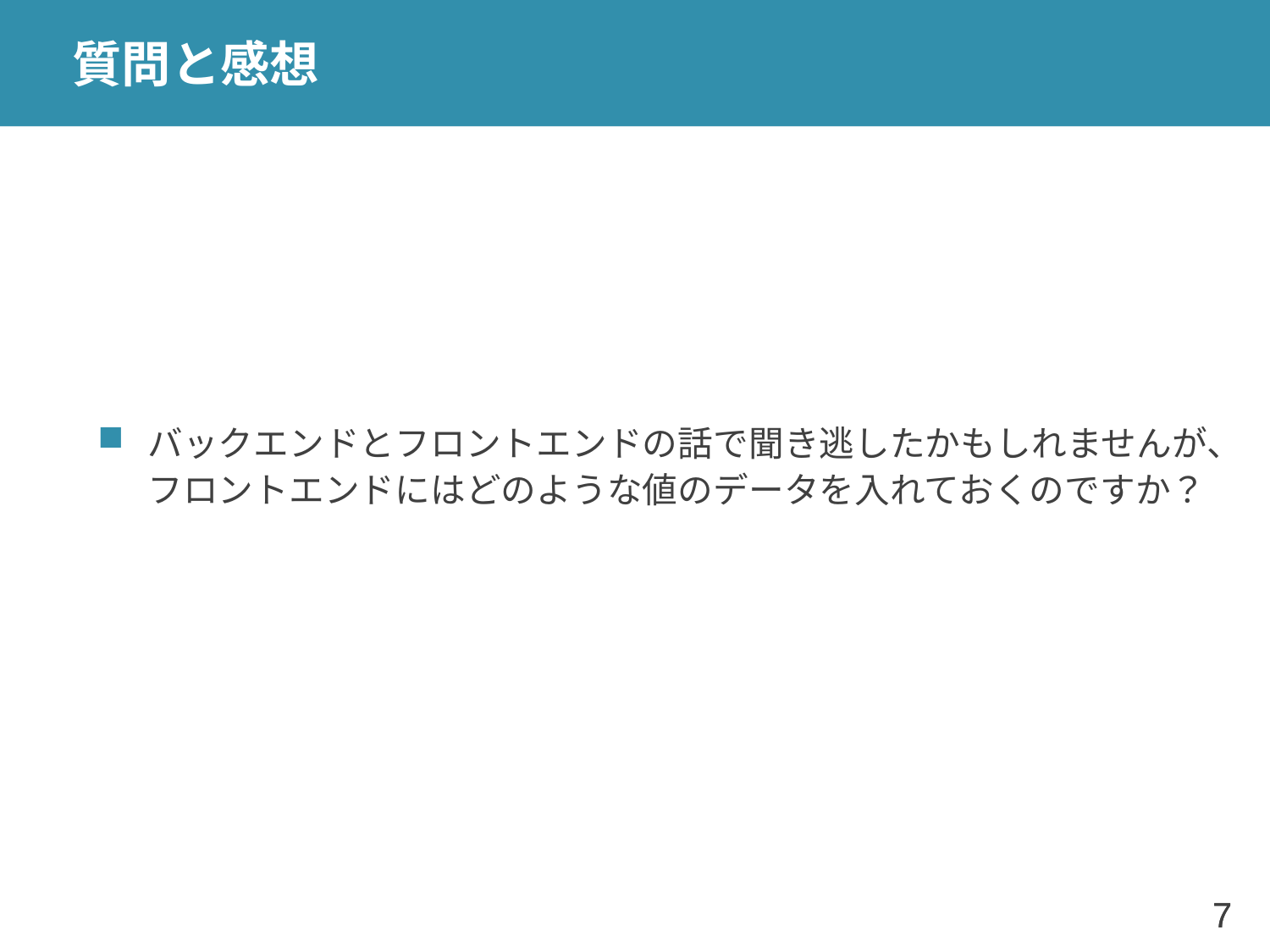

# 質問と感想
バックエンドとフロントエンドの話で聞き逃したかもしれませんが、フロントエンドにはどのような値のデータを入れておくのですか？